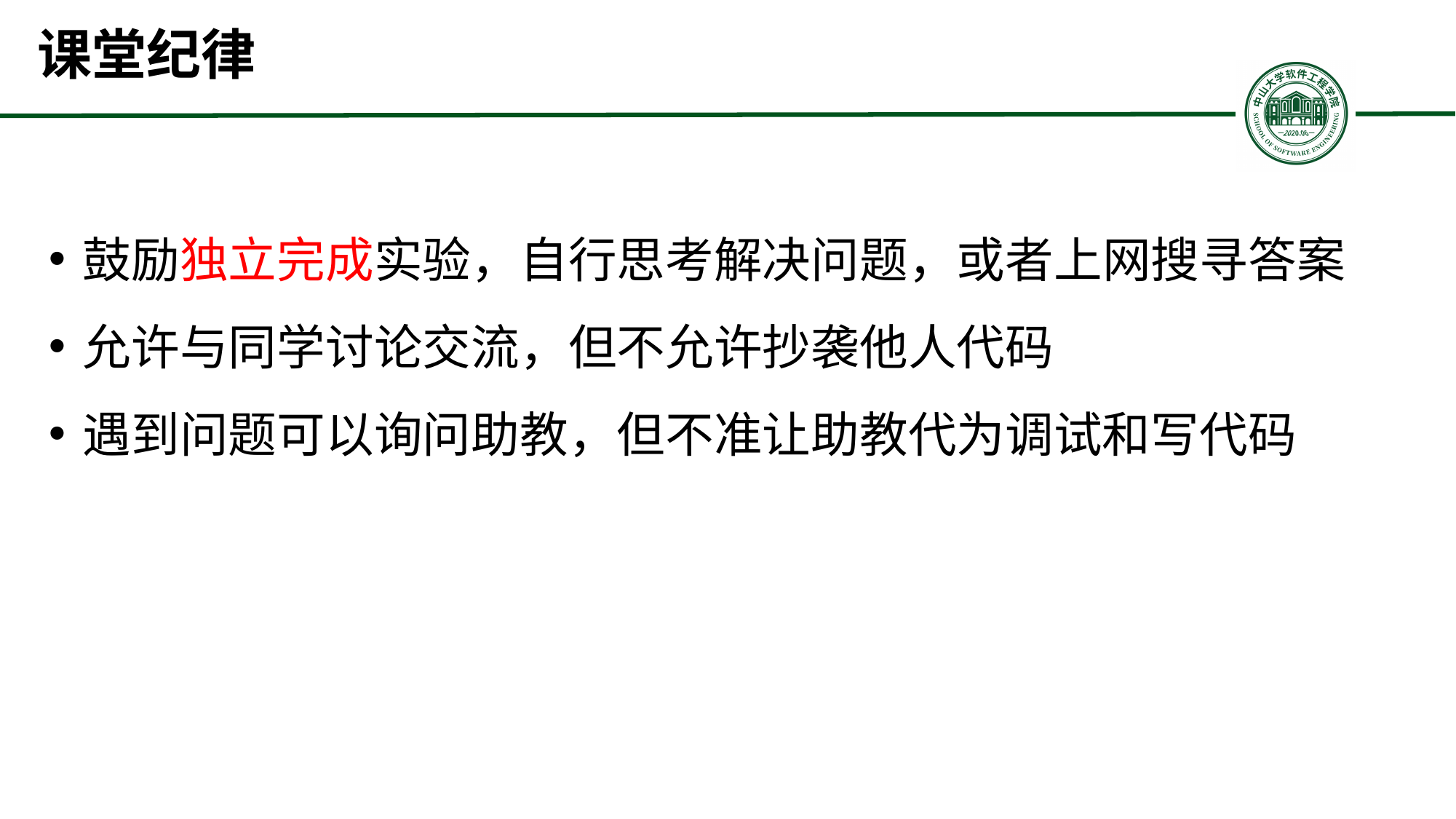

课堂纪律
鼓励独立完成实验，自行思考解决问题，或者上网搜寻答案
允许与同学讨论交流，但不允许抄袭他人代码
遇到问题可以询问助教，但不准让助教代为调试和写代码